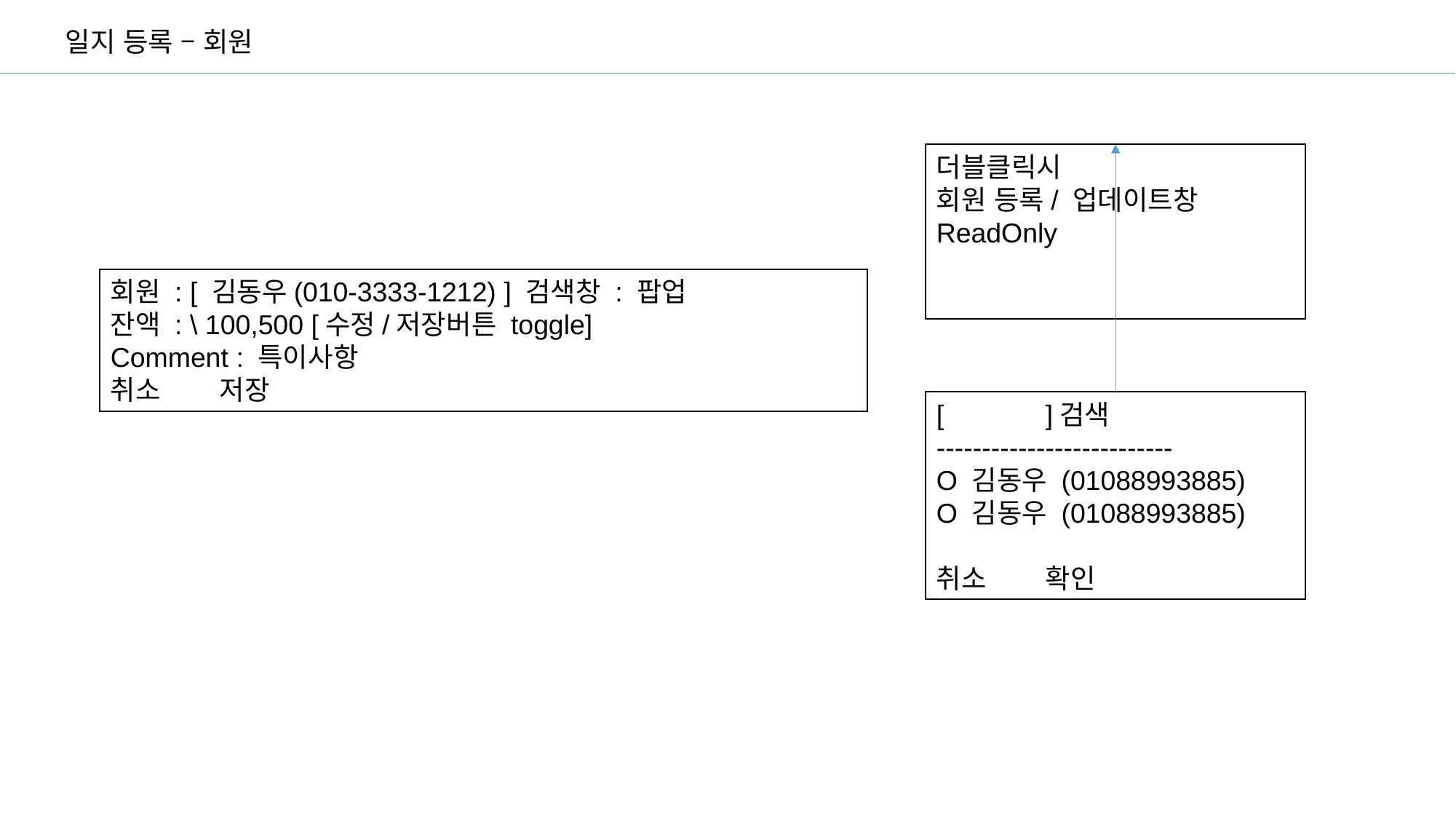

일지 등록 – 회원
더블클릭시
회원 등록/ 업데이트창
ReadOnly

회원 : [ 김동우(010-3333-1212) ] 검색창 : 팝업
잔액 : \ 100,500 [수정/저장버튼 toggle]
Comment : 특이사항
취소	저장
[	]검색
--------------------------
O 김동우 (01088993885)
O 김동우 (01088993885)

취소	확인